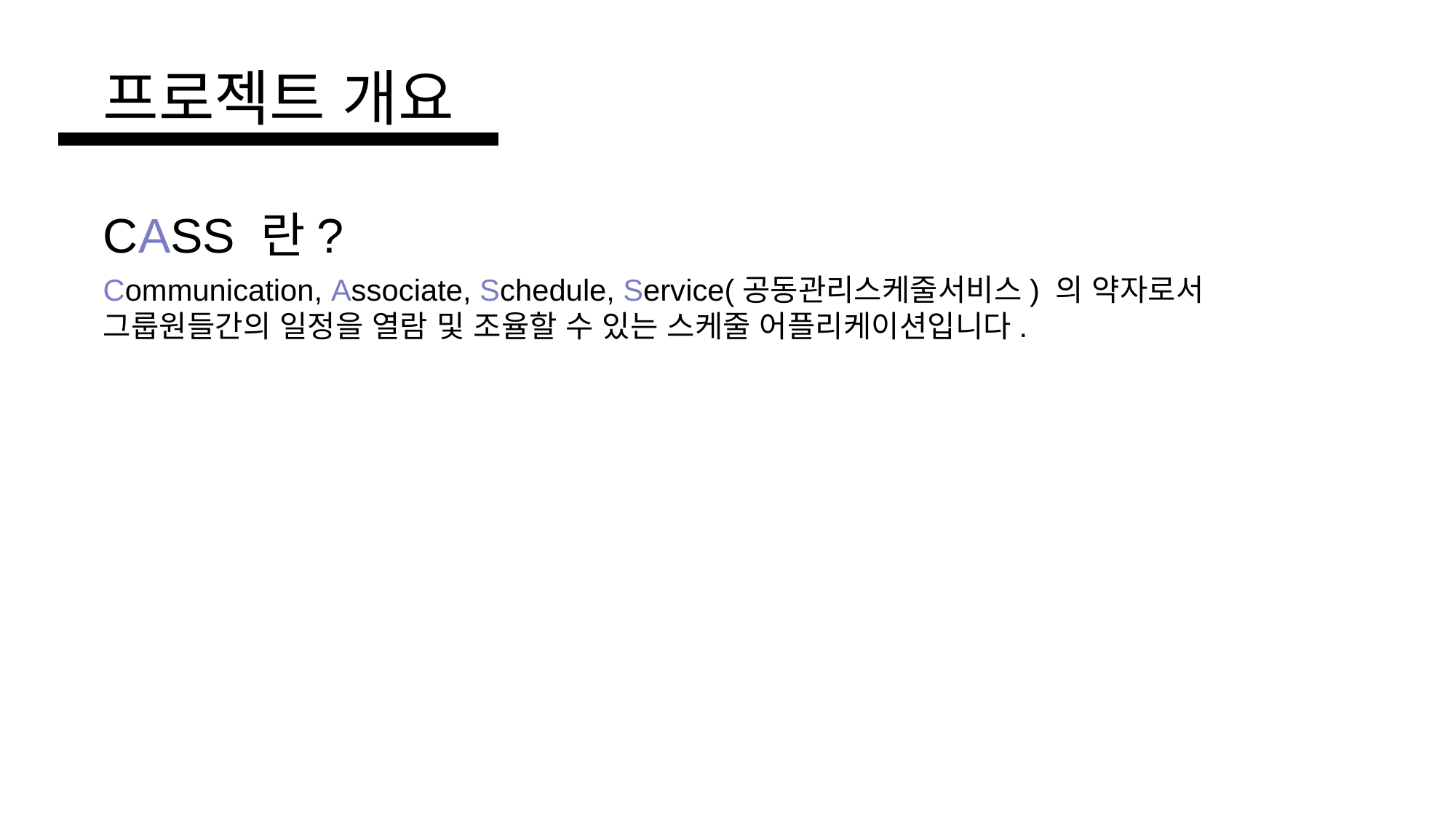

프로젝트 개요
CASS 란?
Communication, Associate, Schedule, Service(공동관리스케줄서비스) 의 약자로서
그룹원들간의 일정을 열람 및 조율할 수 있는 스케줄 어플리케이션입니다.